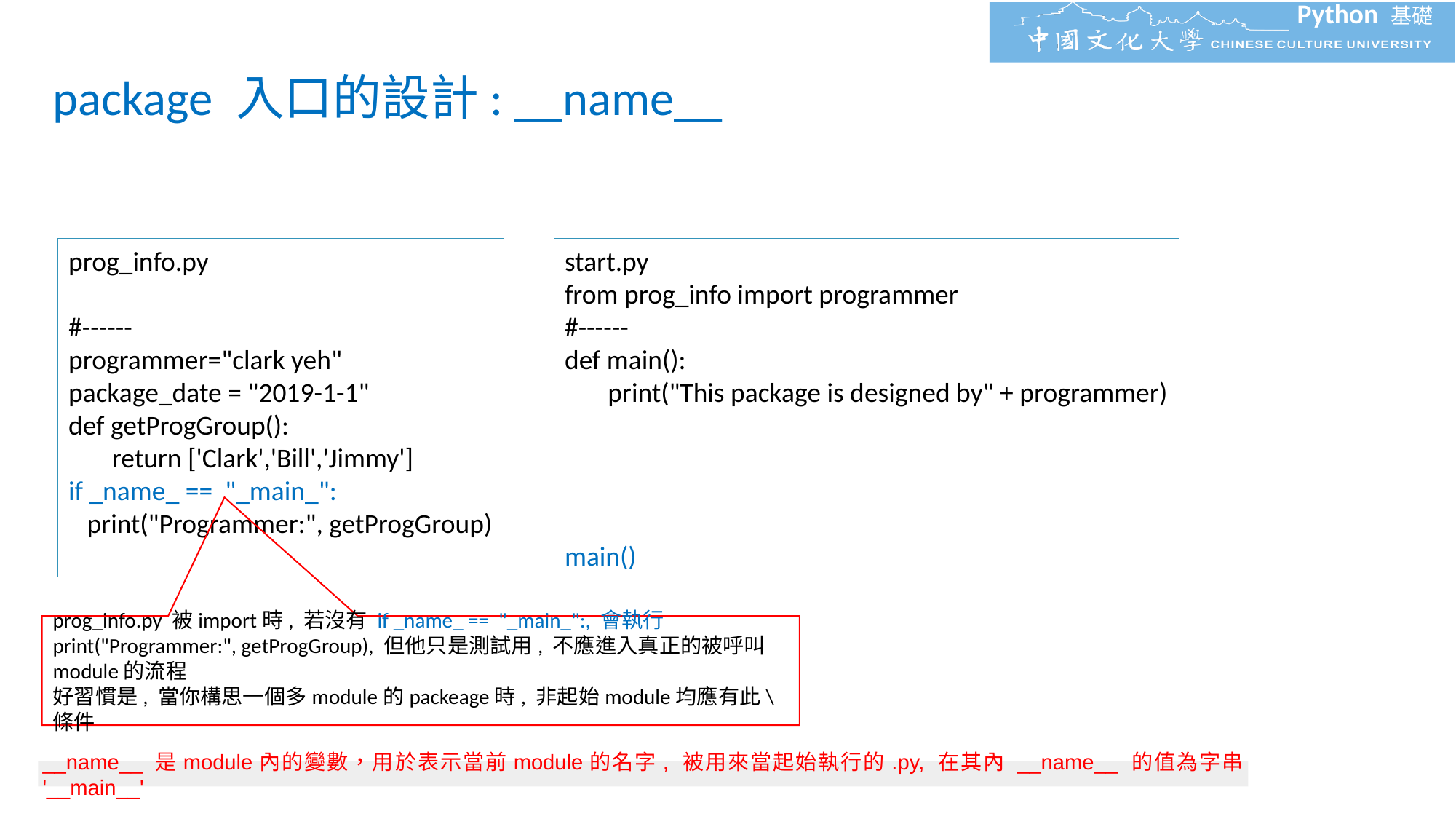

# package 入口的設計: __name__
prog_info.py

#------
programmer="clark yeh"
package_date = "2019-1-1"
def getProgGroup():
       return ['Clark','Bill','Jimmy']
if _name_ ==  "_main_":
   print("Programmer:", getProgGroup)

start.py
from prog_info import programmer
#------
def main():
       print("This package is designed by" + programmer)

main()
prog_info.py 被import時, 若沒有 if _name_ ==  "_main_":, 會執行print("Programmer:", getProgGroup), 但他只是測試用, 不應進入真正的被呼叫module的流程
好習慣是, 當你構思一個多module的packeage時, 非起始module均應有此\條件
__name__ 是module內的變數，用於表示當前module的名字, 被用來當起始執行的.py, 在其內 __name__ 的值為字串 '__main__'